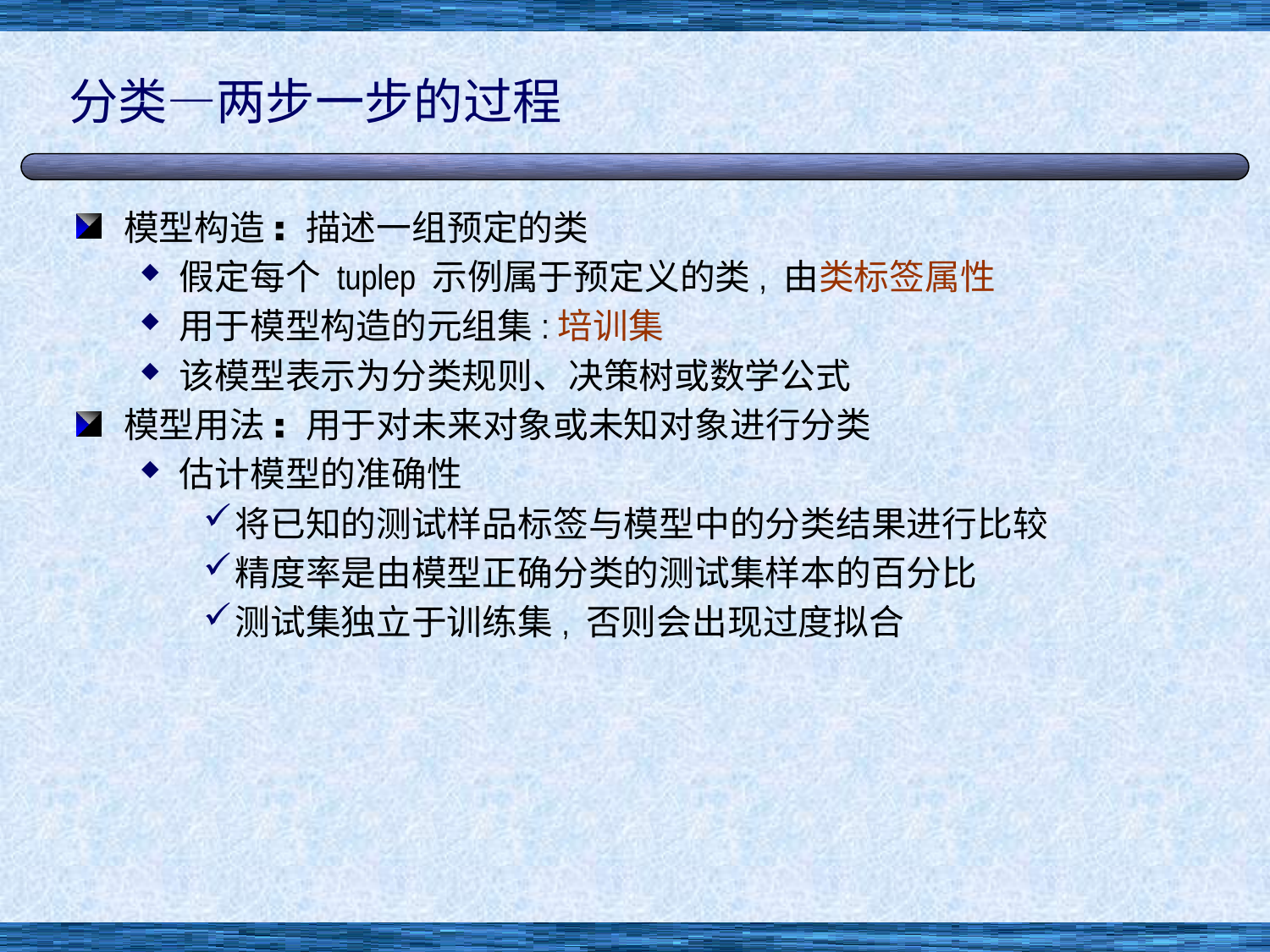

# 分类—两步一步的过程
模型构造: 描述一组预定的类
假定每个 tuplep 示例属于预定义的类, 由类标签属性
用于模型构造的元组集:培训集
该模型表示为分类规则、决策树或数学公式
模型用法: 用于对未来对象或未知对象进行分类
估计模型的准确性
将已知的测试样品标签与模型中的分类结果进行比较
精度率是由模型正确分类的测试集样本的百分比
测试集独立于训练集, 否则会出现过度拟合